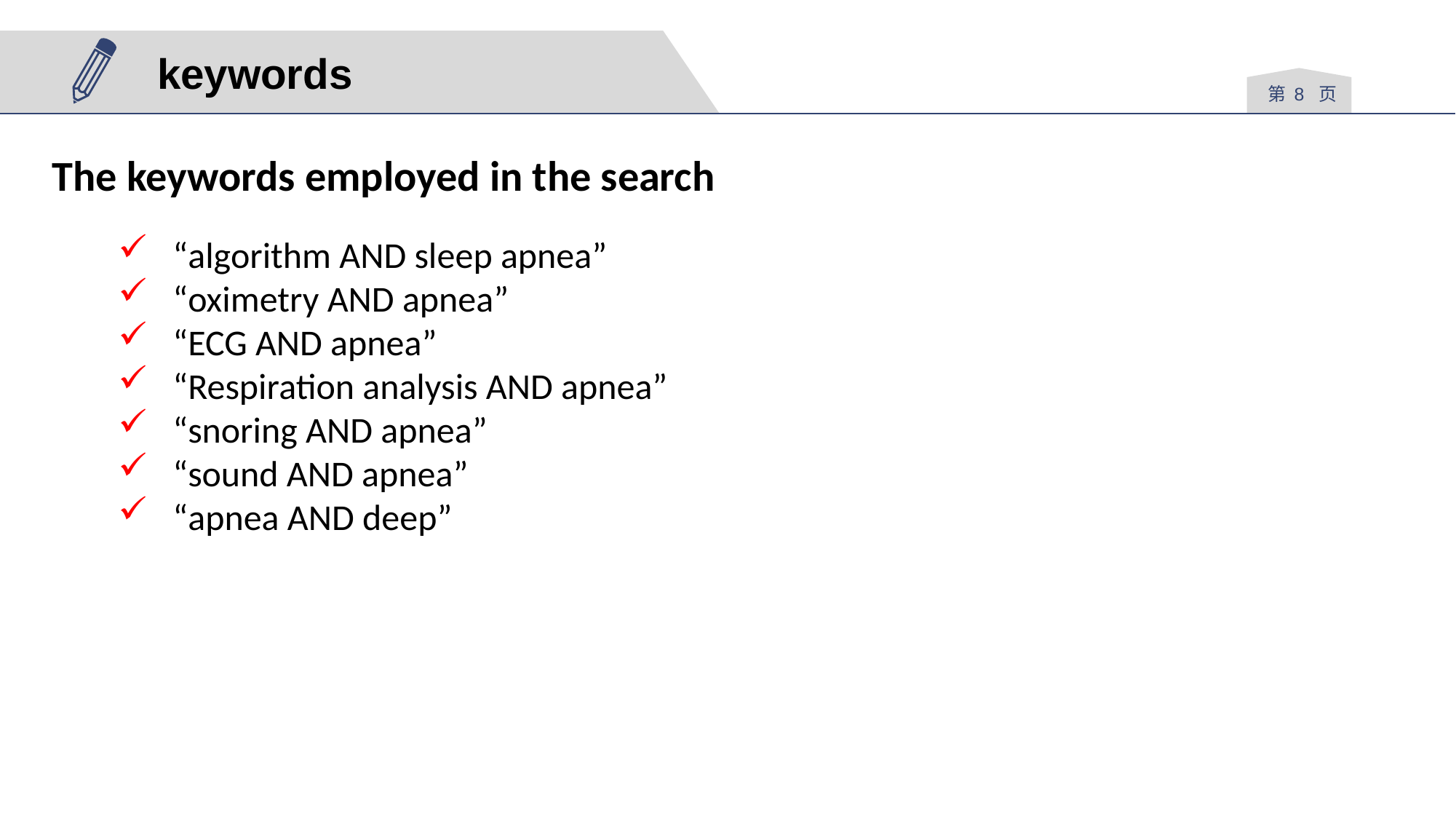

keywords

第 8  页
The keywords employed in the search
“algorithm AND sleep apnea”
“oximetry AND apnea”
“ECG AND apnea”
“Respiration analysis AND apnea”
“snoring AND apnea”
“sound AND apnea”
“apnea AND deep”